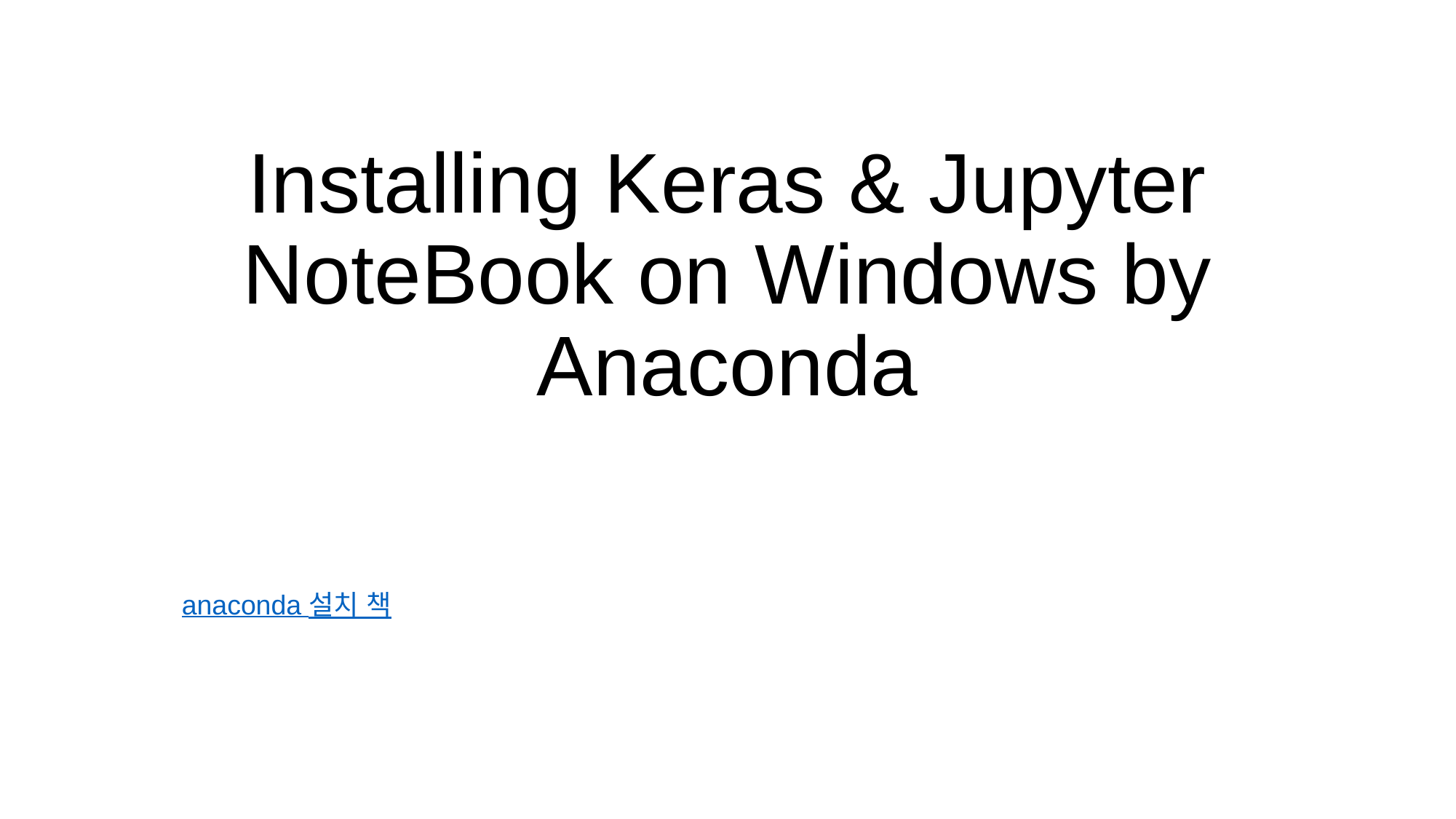

# Installing Keras & Jupyter NoteBook on Windows by Anaconda
anaconda 설치 책